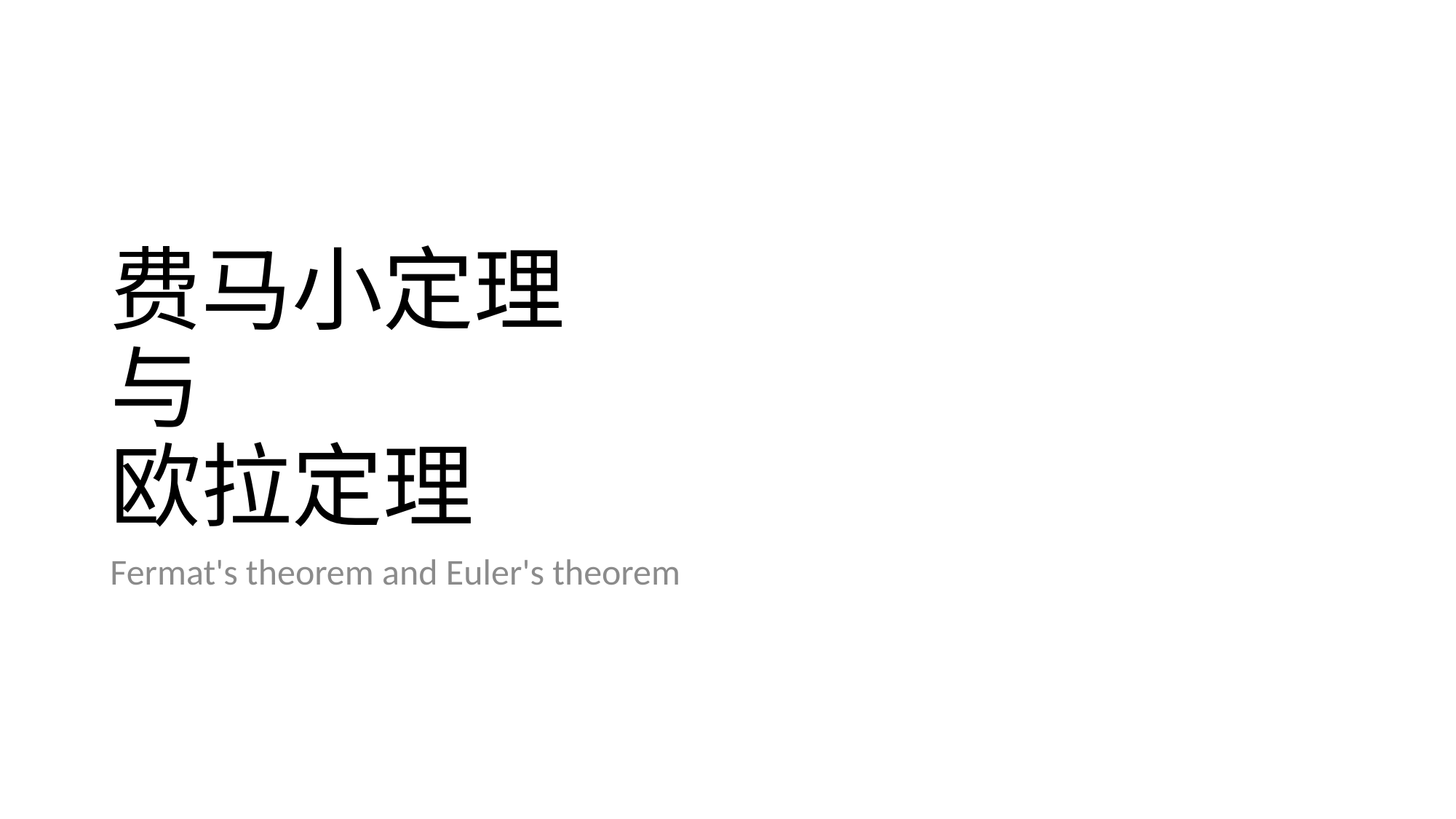

# 费马小定理 与 欧拉定理
Fermat's theorem and Euler's theorem